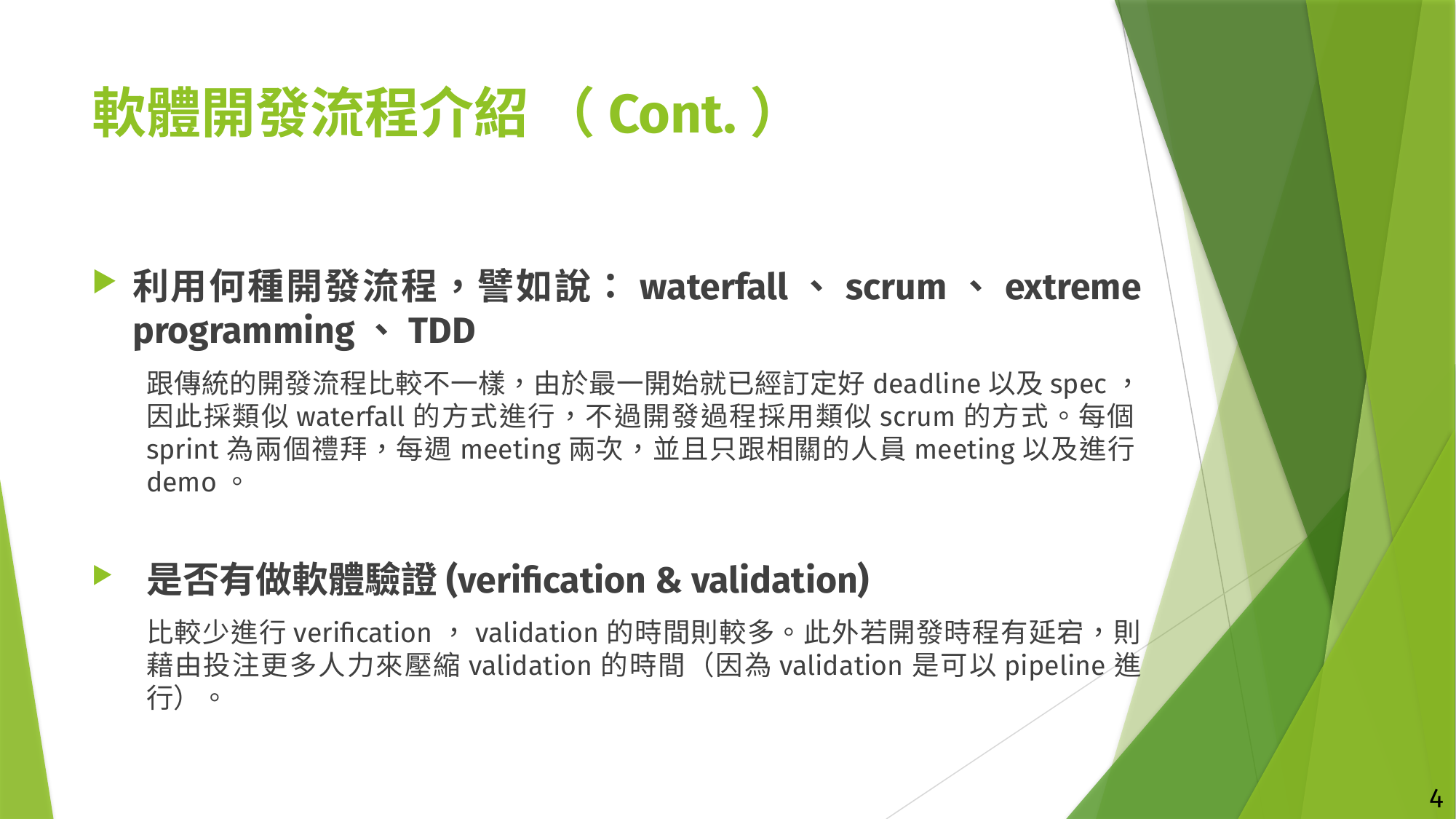

# 軟體開發流程介紹 （Cont.）
利用何種開發流程，譬如說：waterfall、scrum、extreme programming、TDD
跟傳統的開發流程比較不一樣，由於最一開始就已經訂定好deadline以及spec，因此採類似waterfall的方式進行，不過開發過程採用類似scrum的方式。每個sprint為兩個禮拜，每週meeting兩次，並且只跟相關的人員meeting以及進行demo。

 是否有做軟體驗證(verification & validation)
比較少進行verification，validation的時間則較多。此外若開發時程有延宕，則藉由投注更多人力來壓縮validation的時間（因為validation是可以pipeline進行）。

4